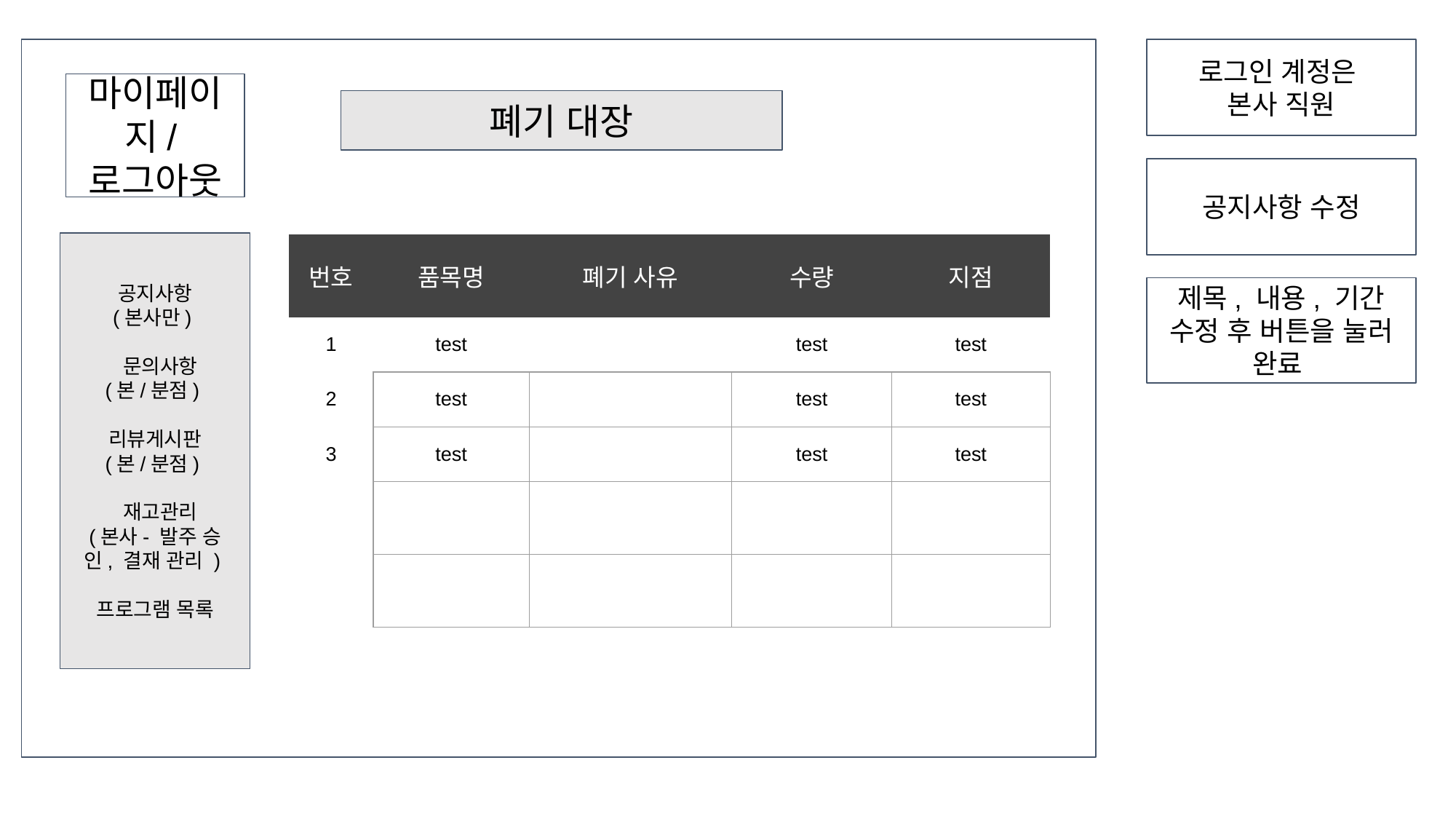

로그인 계정은
본사 직원
마이페이지/로그아웃
폐기 대장
공지사항 수정
공지사항
(본사만)

 문의사항
(본/분점)

리뷰게시판
(본/분점)

 재고관리
(본사- 발주 승인, 결재 관리 )

프로그램 목록
| 번호 | 품목명 | 폐기 사유 | 수량 | 지점 |
| --- | --- | --- | --- | --- |
| 1 | test |  | test | test |
| 2 | test |  | test | test |
| 3 | test |  | test | test |
|  |  |  |  |  |
|  |  |  |  |  |
제목, 내용, 기간
수정 후 버튼을 눌러 완료